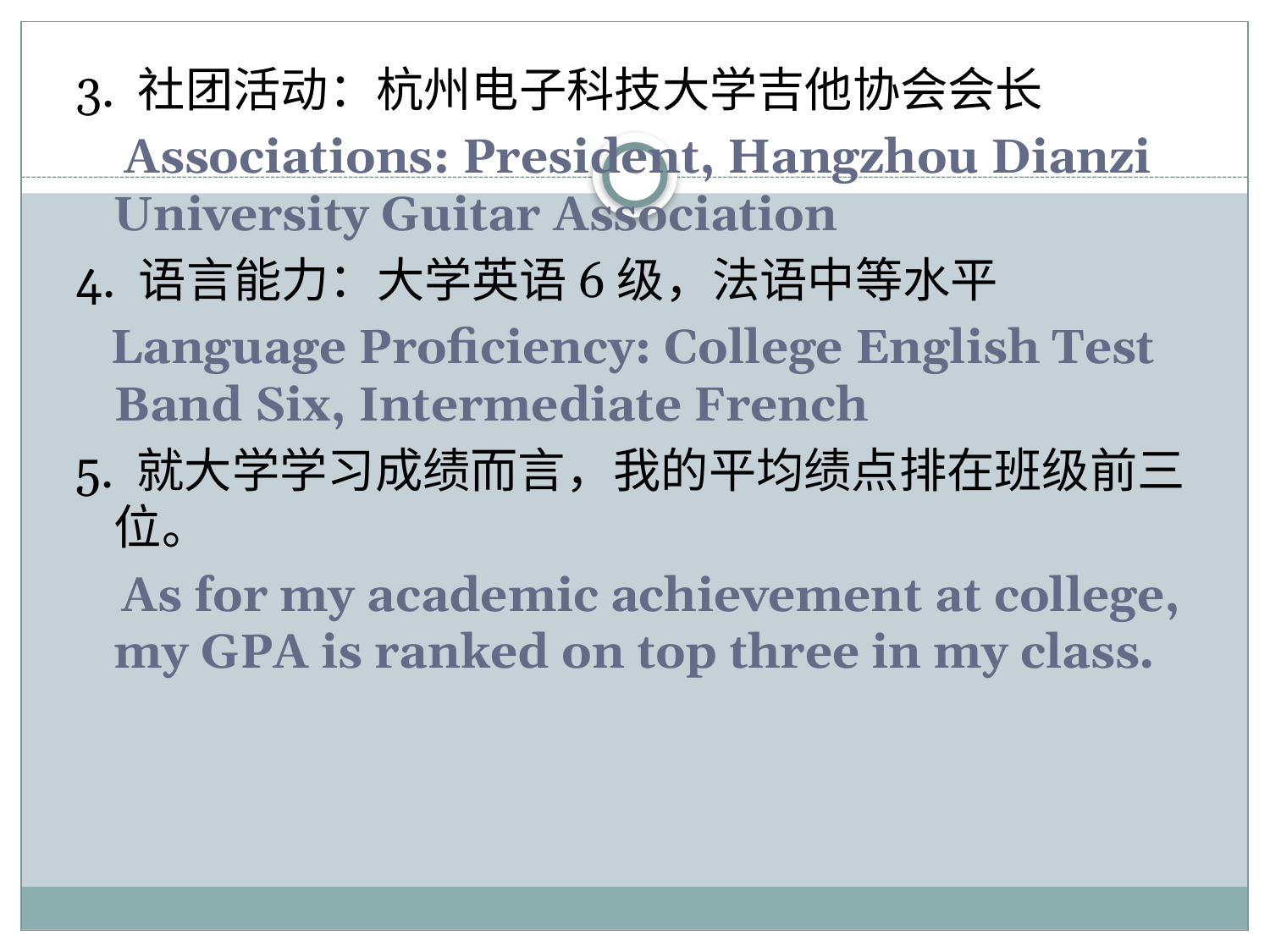

3. 社团活动：杭州电子科技大学吉他协会会长
    Associations: President, Hangzhou Dianzi University Guitar Association
4. 语言能力：大学英语6级，法语中等水平
   Language Proficiency: College English Test Band Six, Intermediate French
5. 就大学学习成绩而言，我的平均绩点排在班级前三位。
    As for my academic achievement at college, my GPA is ranked on top three in my class.